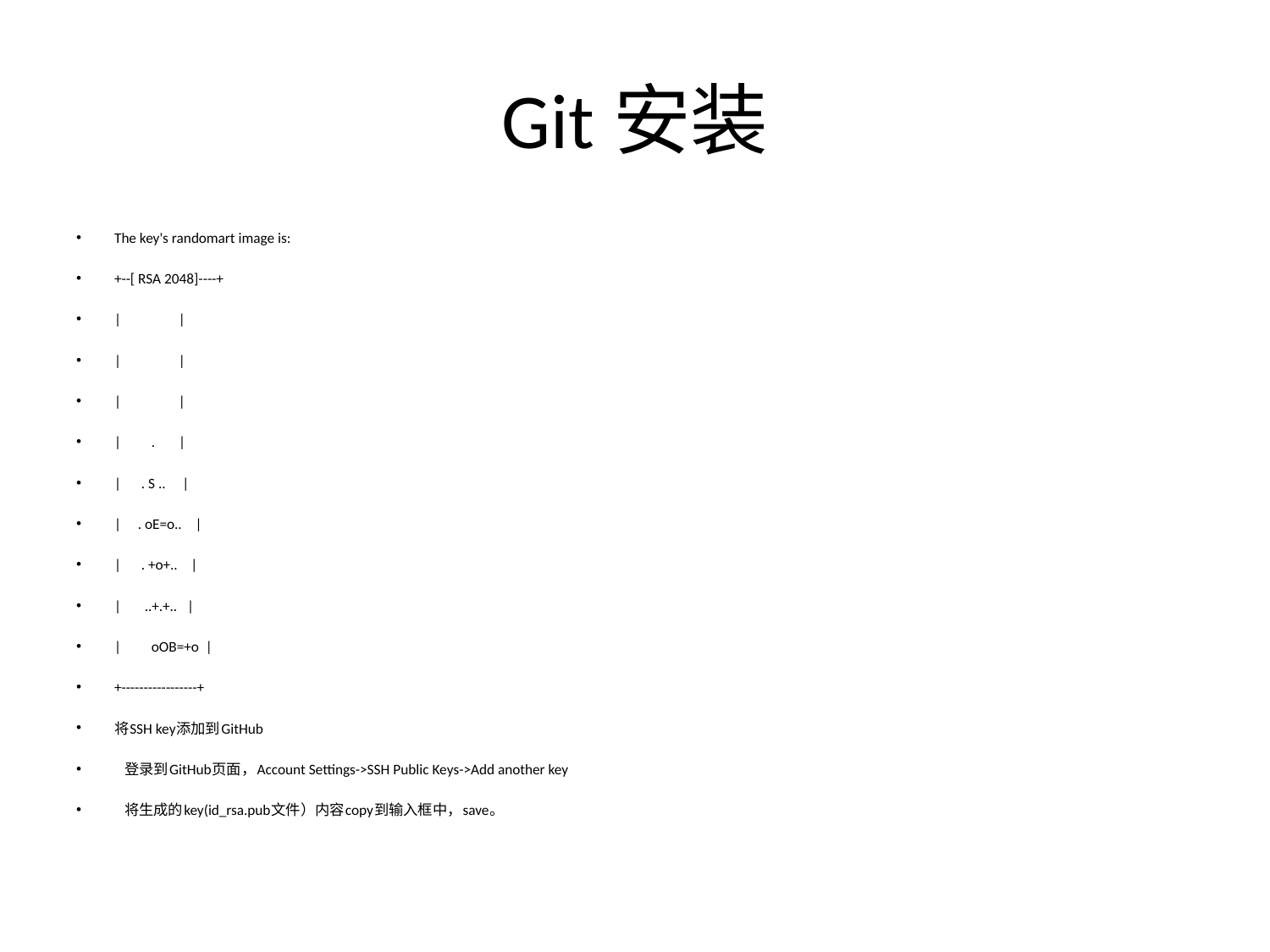

# Git安装
The key's randomart image is:

+--[ RSA 2048]----+

|                 |

|                 |

|                 |

|         .       |

|      . S ..     |

|     . oE=o..    |

|      . +o+..    |

|       ..+.+..   |

|         oOB=+o  |

+-----------------+

将SSH key添加到GitHub

   登录到GitHub页面，Account Settings->SSH Public Keys->Add another key

   将生成的key(id_rsa.pub文件）内容copy到输入框中，save。